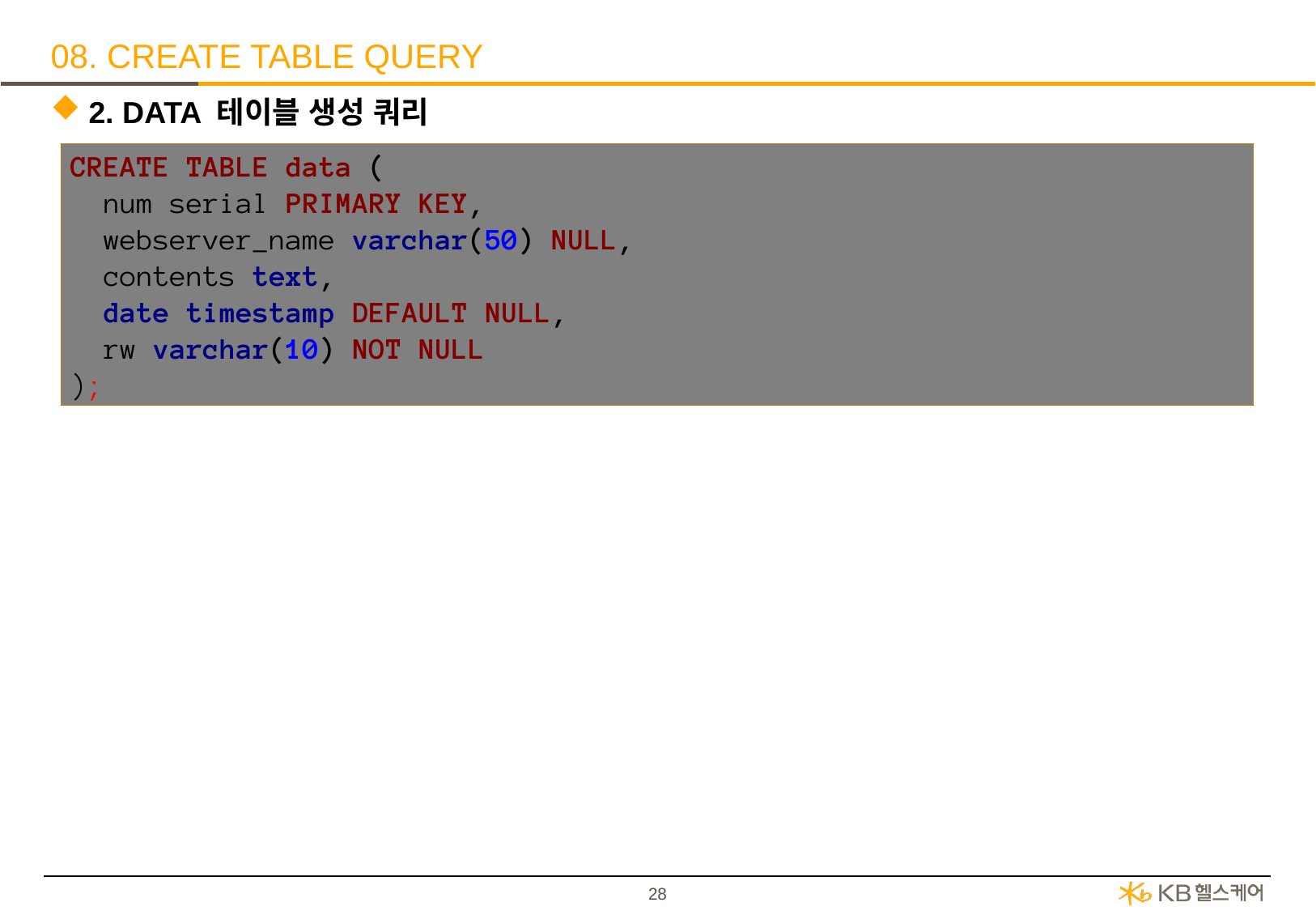

# 08. CREATE TABLE QUERY
2. DATA 테이블 생성 쿼리

CREATE TABLE data (
  num serial PRIMARY KEY,
  webserver_name varchar(50) NULL,
  contents text,
  date timestamp DEFAULT NULL,
  rw varchar(10) NOT NULL
);